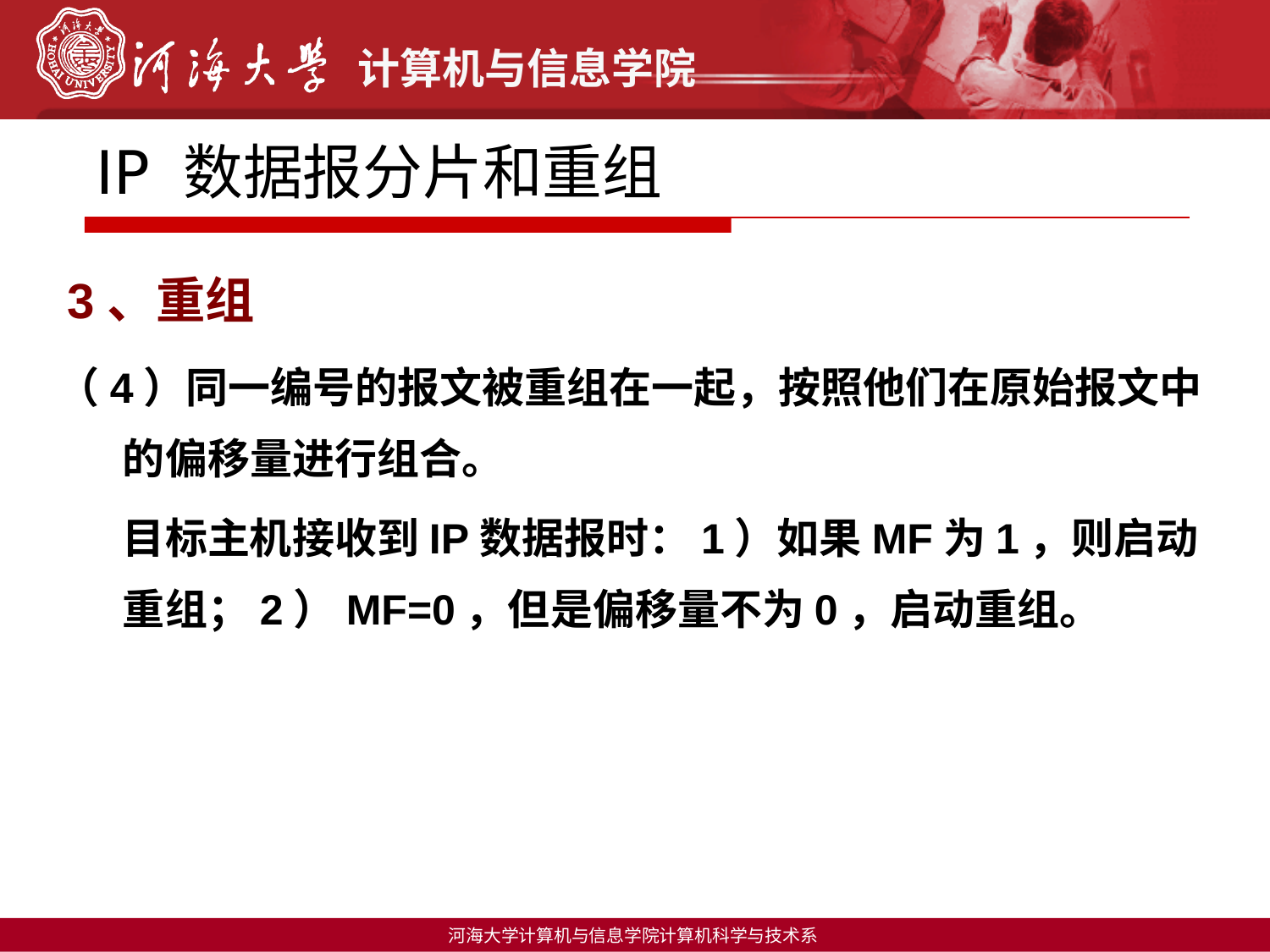

# IP 数据报分片和重组
3、重组
（4）同一编号的报文被重组在一起，按照他们在原始报文中的偏移量进行组合。
	目标主机接收到IP数据报时：1）如果MF为1，则启动重组；2）MF=0，但是偏移量不为0，启动重组。